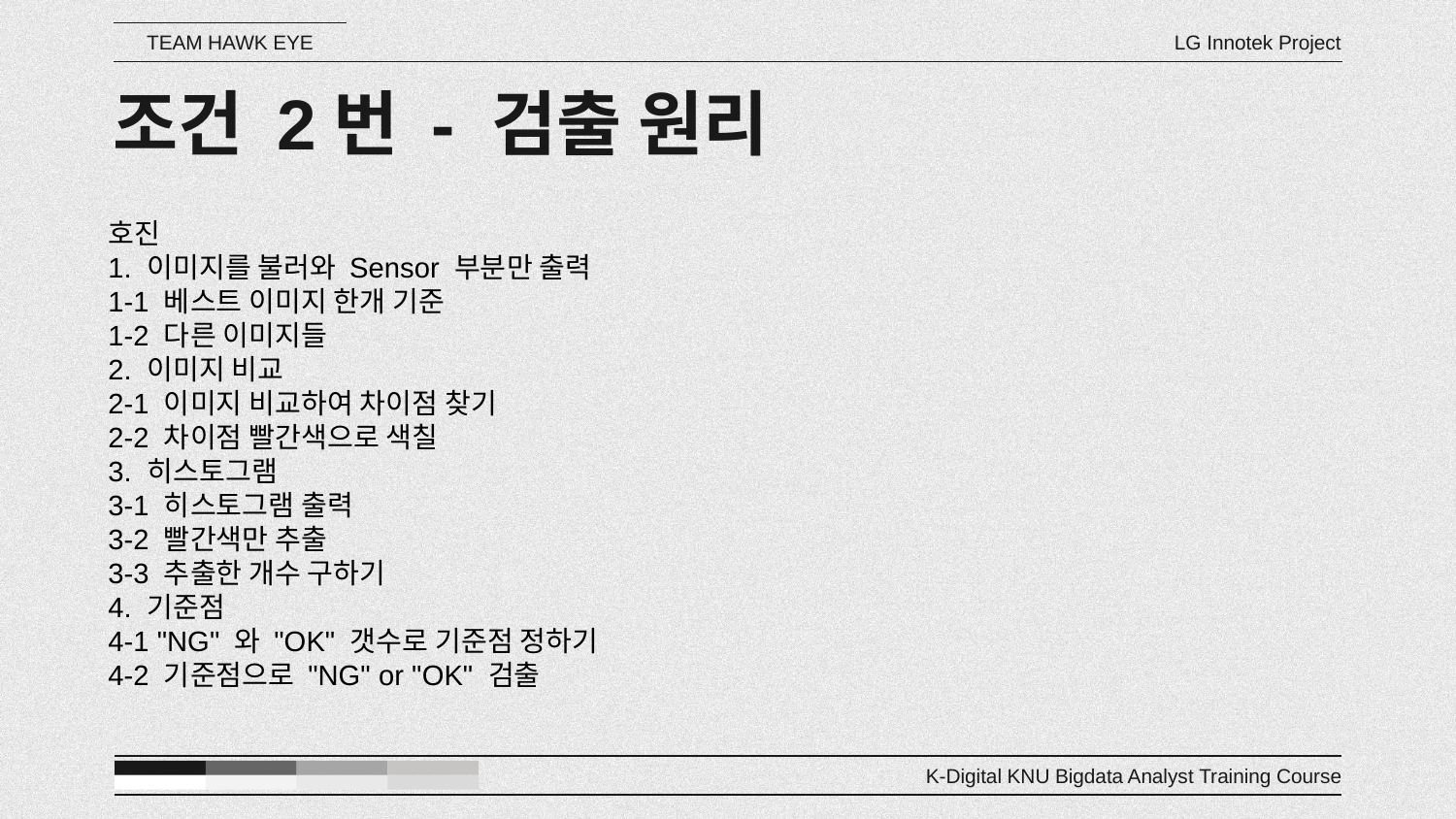

TEAM HAWK EYE
LG Innotek Project
조건 2번 - 검출 원리
호진
1. 이미지를 불러와 Sensor 부분만 출력
1-1 베스트 이미지 한개 기준
1-2 다른 이미지들
2. 이미지 비교
2-1 이미지 비교하여 차이점 찾기
2-2 차이점 빨간색으로 색칠
3. 히스토그램
3-1 히스토그램 출력
3-2 빨간색만 추출
3-3 추출한 개수 구하기
4. 기준점
4-1 "NG" 와 "OK" 갯수로 기준점 정하기
4-2 기준점으로 "NG" or "OK" 검출

K-Digital KNU Bigdata Analyst Training Course